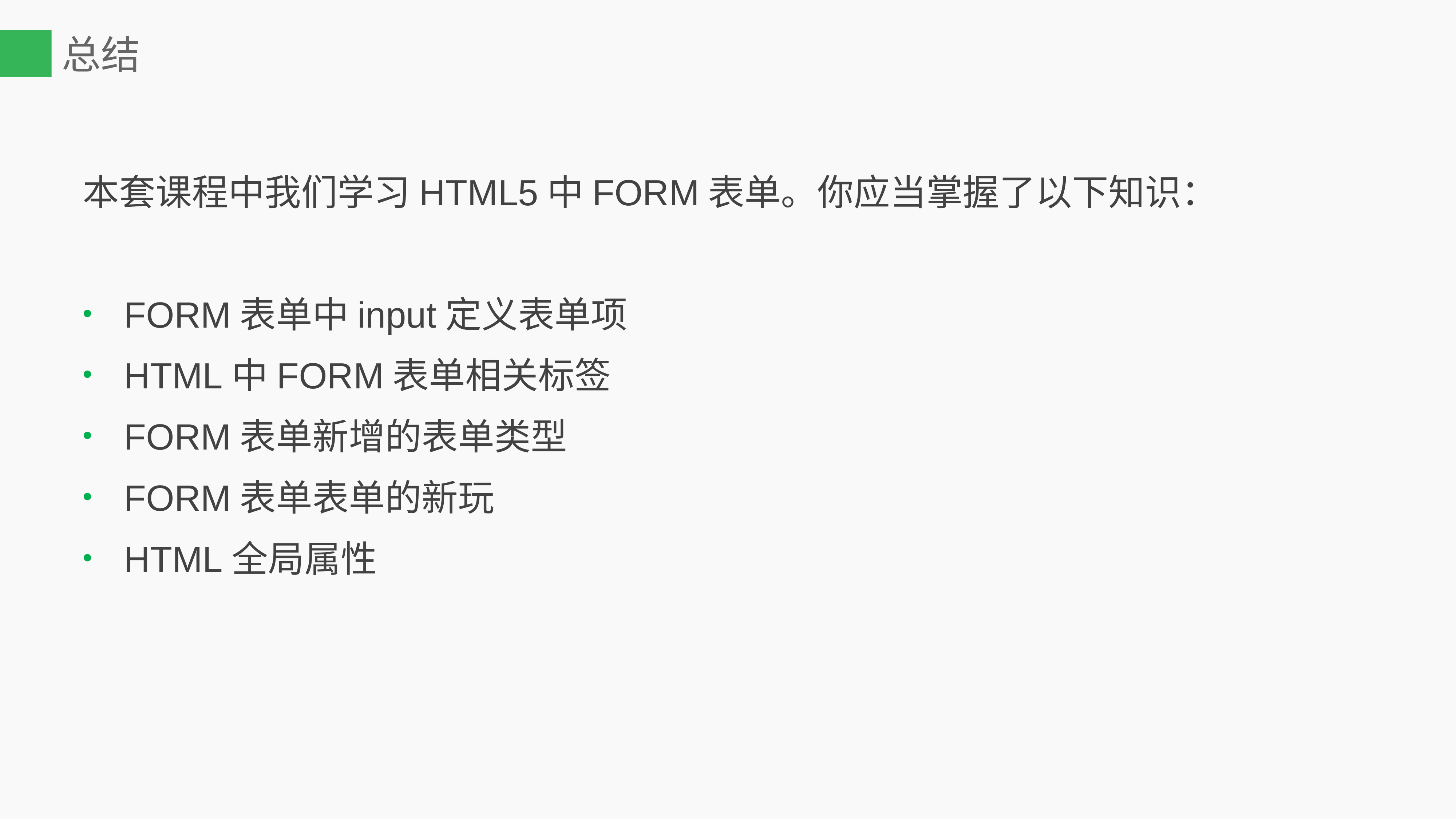

# 总结
本套课程中我们学习HTML5中FORM表单。你应当掌握了以下知识：

FORM表单中input定义表单项
HTML中FORM表单相关标签
FORM表单新增的表单类型
FORM表单表单的新玩
HTML全局属性